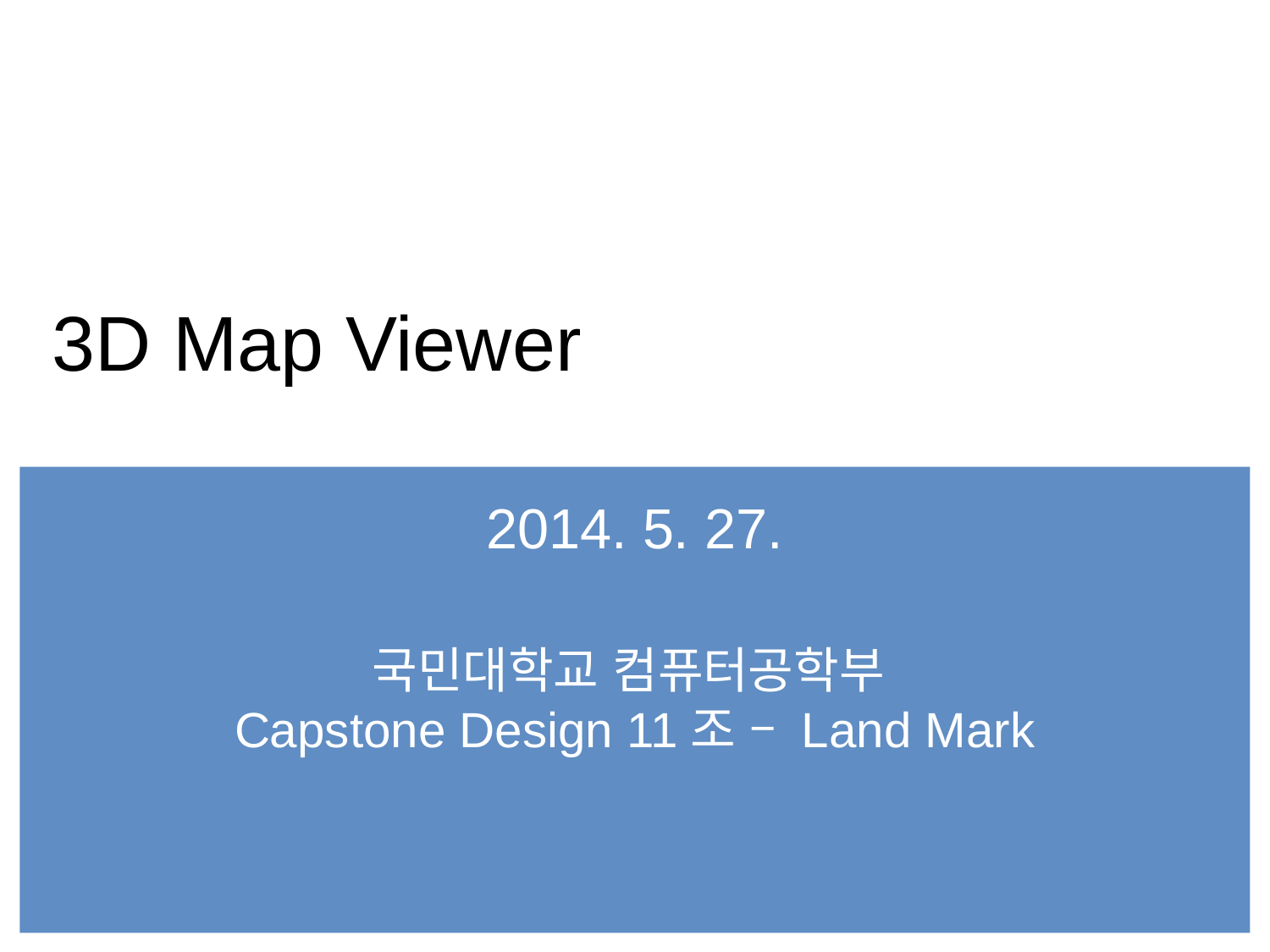

# 3D Map Viewer
2014. 5. 27.

국민대학교 컴퓨터공학부
Capstone Design 11조 – Land Mark